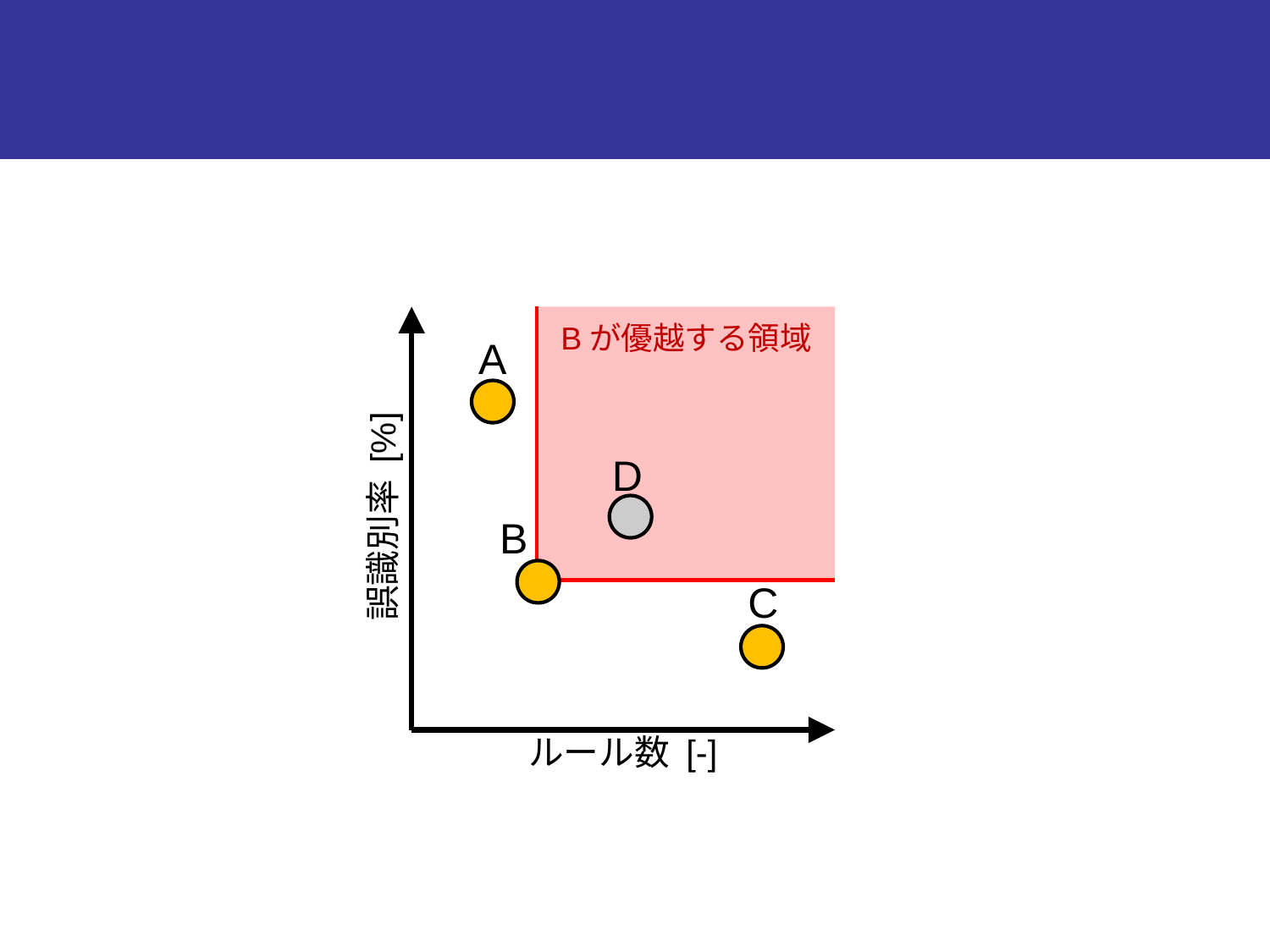

誤識別率 [%]
ルール数 [-]
Bが優越する領域
A

D

B

C